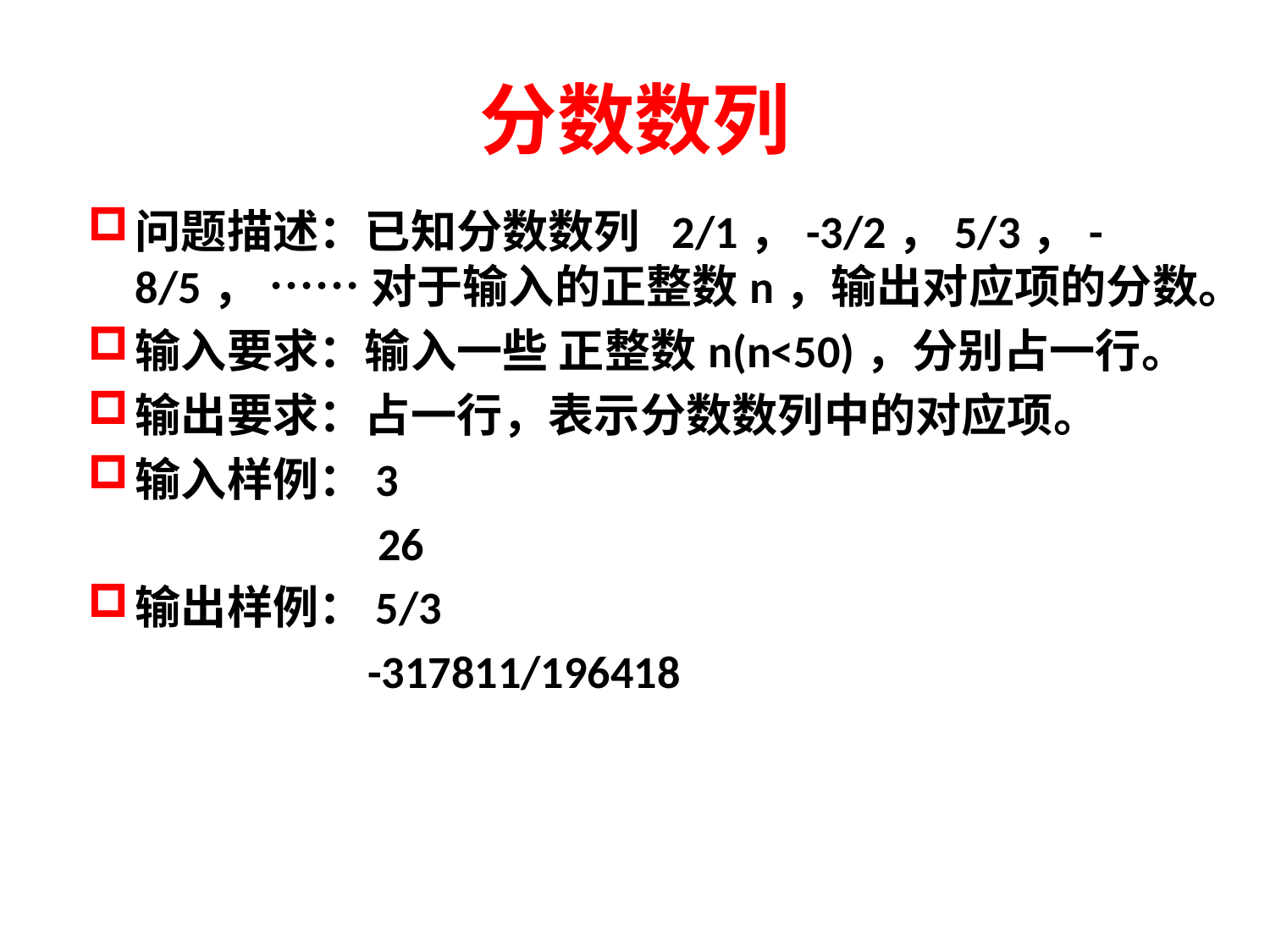

# 分数数列
问题描述：已知分数数列  2/1，-3/2，5/3，-8/5， …… 对于输入的正整数n，输出对应项的分数。
输入要求：输入一些 正整数n(n<50)，分别占一行。
输出要求：占一行，表示分数数列中的对应项。
输入样例：3
                            26
输出样例：5/3
                           -317811/196418